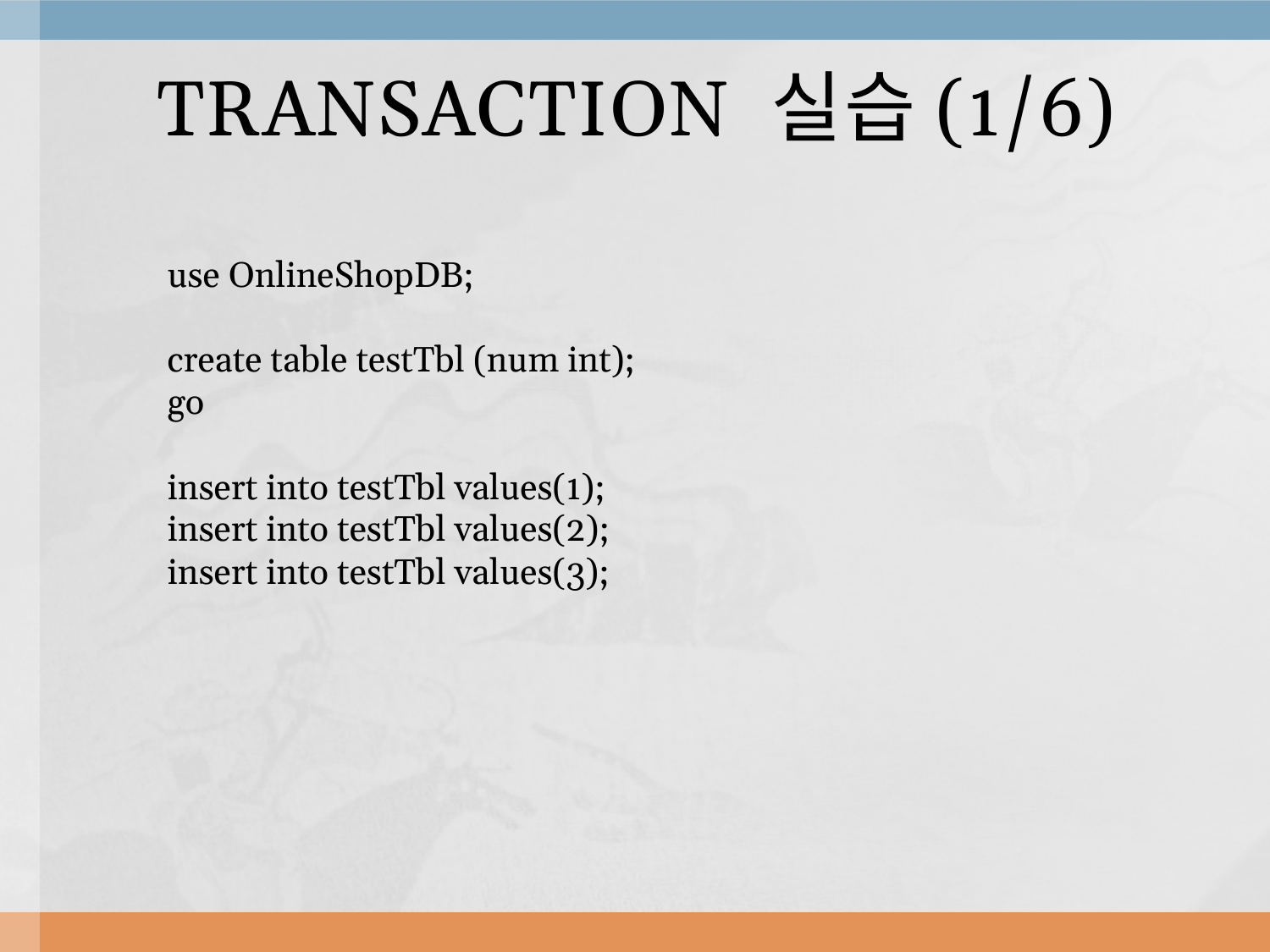

# TRANSACTION 실습(1/6)
use OnlineShopDB;

create table testTbl (num int);
go

insert into testTbl values(1);
insert into testTbl values(2);
insert into testTbl values(3);